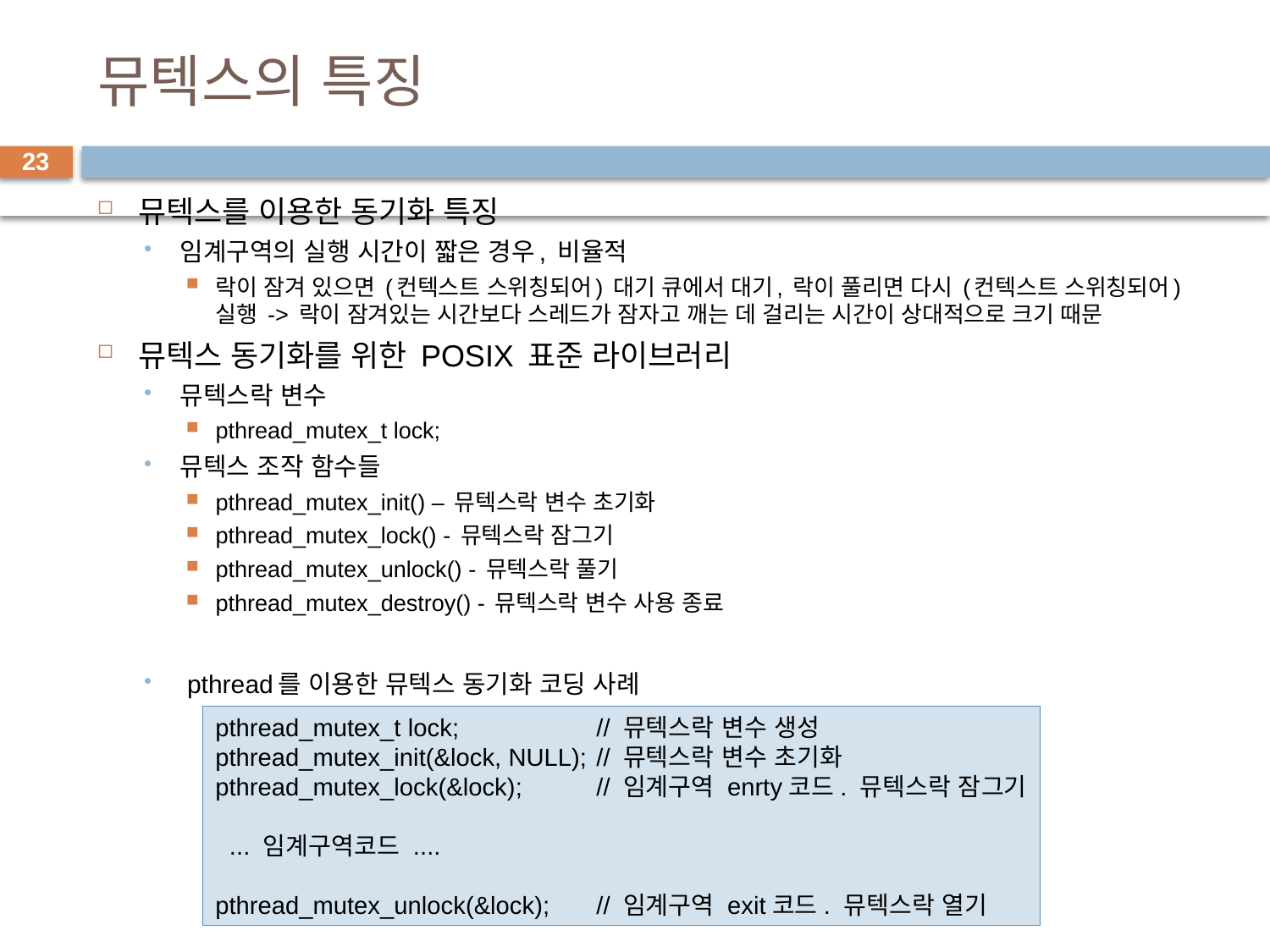

# 뮤텍스의 특징
23
뮤텍스를 이용한 동기화 특징
임계구역의 실행 시간이 짧은 경우, 비율적
락이 잠겨 있으면 (컨텍스트 스위칭되어) 대기 큐에서 대기, 락이 풀리면 다시 (컨텍스트 스위칭되어) 실행 -> 락이 잠겨있는 시간보다 스레드가 잠자고 깨는 데 걸리는 시간이 상대적으로 크기 때문
뮤텍스 동기화를 위한 POSIX 표준 라이브러리
뮤텍스락 변수
pthread_mutex_t lock;
뮤텍스 조작 함수들
pthread_mutex_init() – 뮤텍스락 변수 초기화
pthread_mutex_lock() - 뮤텍스락 잠그기
pthread_mutex_unlock() - 뮤텍스락 풀기
pthread_mutex_destroy() - 뮤텍스락 변수 사용 종료

 pthread를 이용한 뮤텍스 동기화 코딩 사례

pthread_mutex_t lock;		// 뮤텍스락 변수 생성
pthread_mutex_init(&lock, NULL);	// 뮤텍스락 변수 초기화
pthread_mutex_lock(&lock); 	// 임계구역 enrty코드. 뮤텍스락 잠그기

  ... 임계구역코드 ....

pthread_mutex_unlock(&lock); 	// 임계구역 exit코드. 뮤텍스락 열기